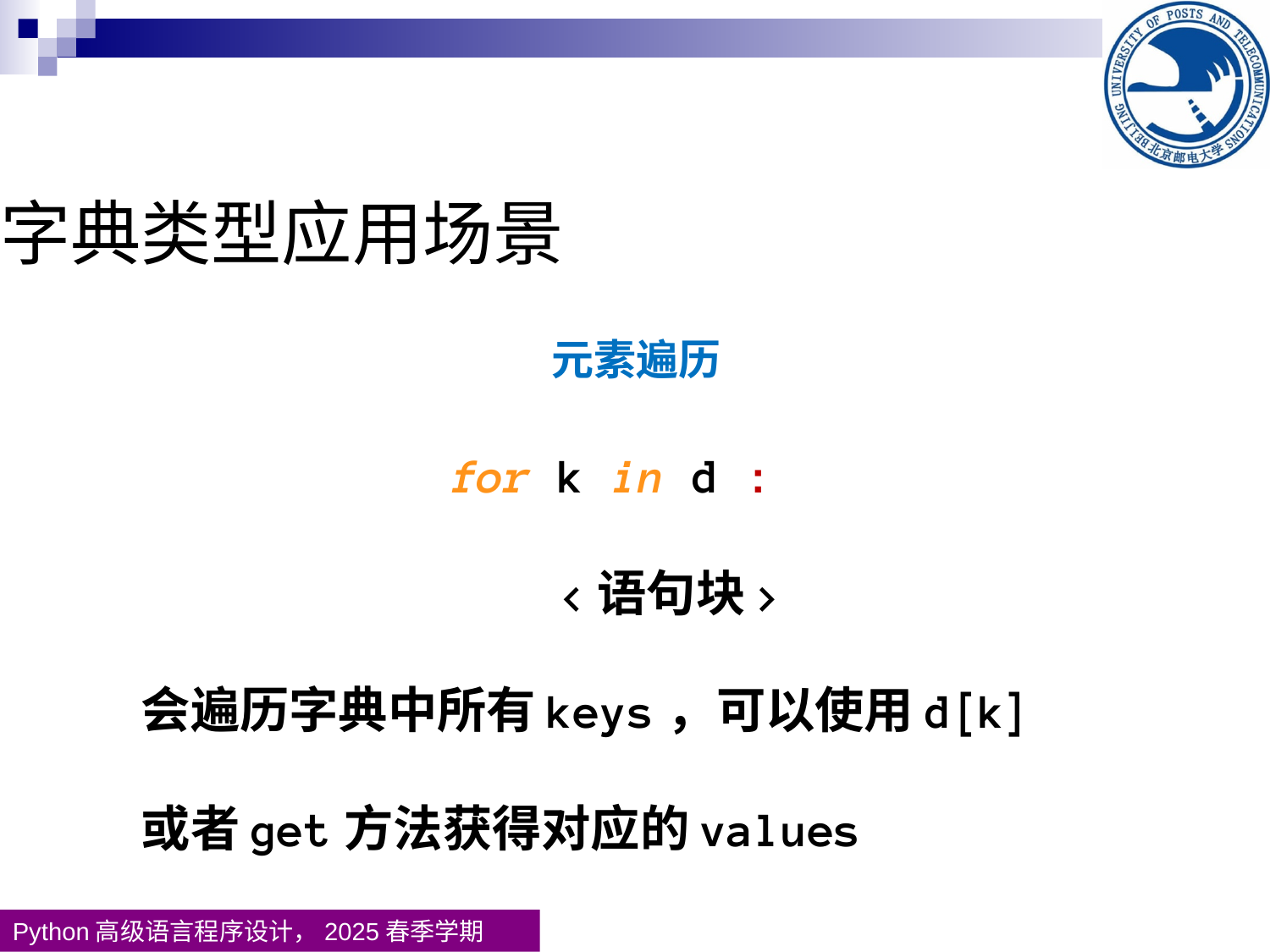

字典类型应用场景
元素遍历
for k in d :
    <语句块>
会遍历字典中所有keys，可以使用d[k]或者get方法获得对应的values